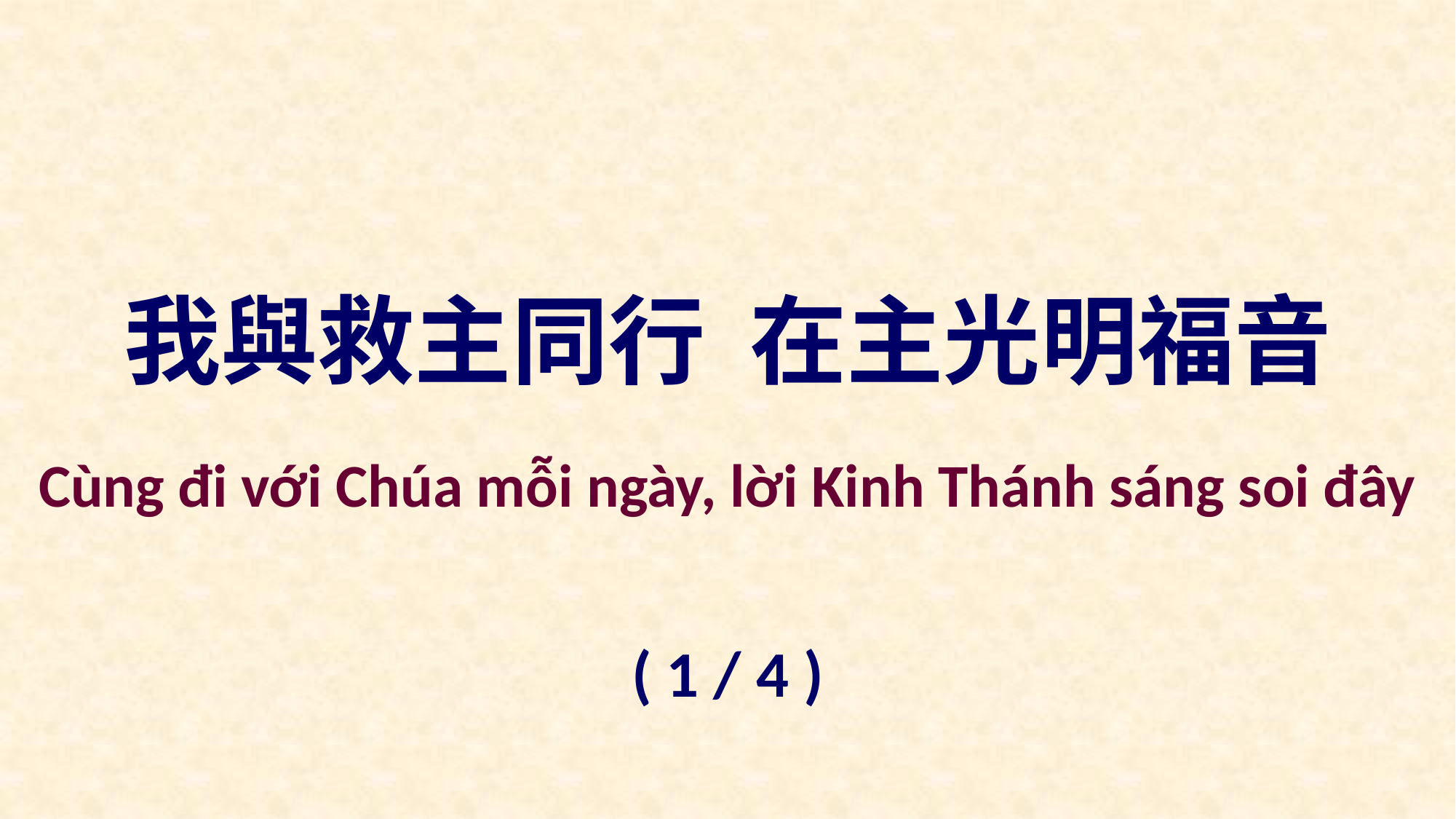

我與救主同行  在主光明福音
Cùng đi với Chúa mỗi ngày, lời Kinh Thánh sáng soi đây
( 1 / 4 )